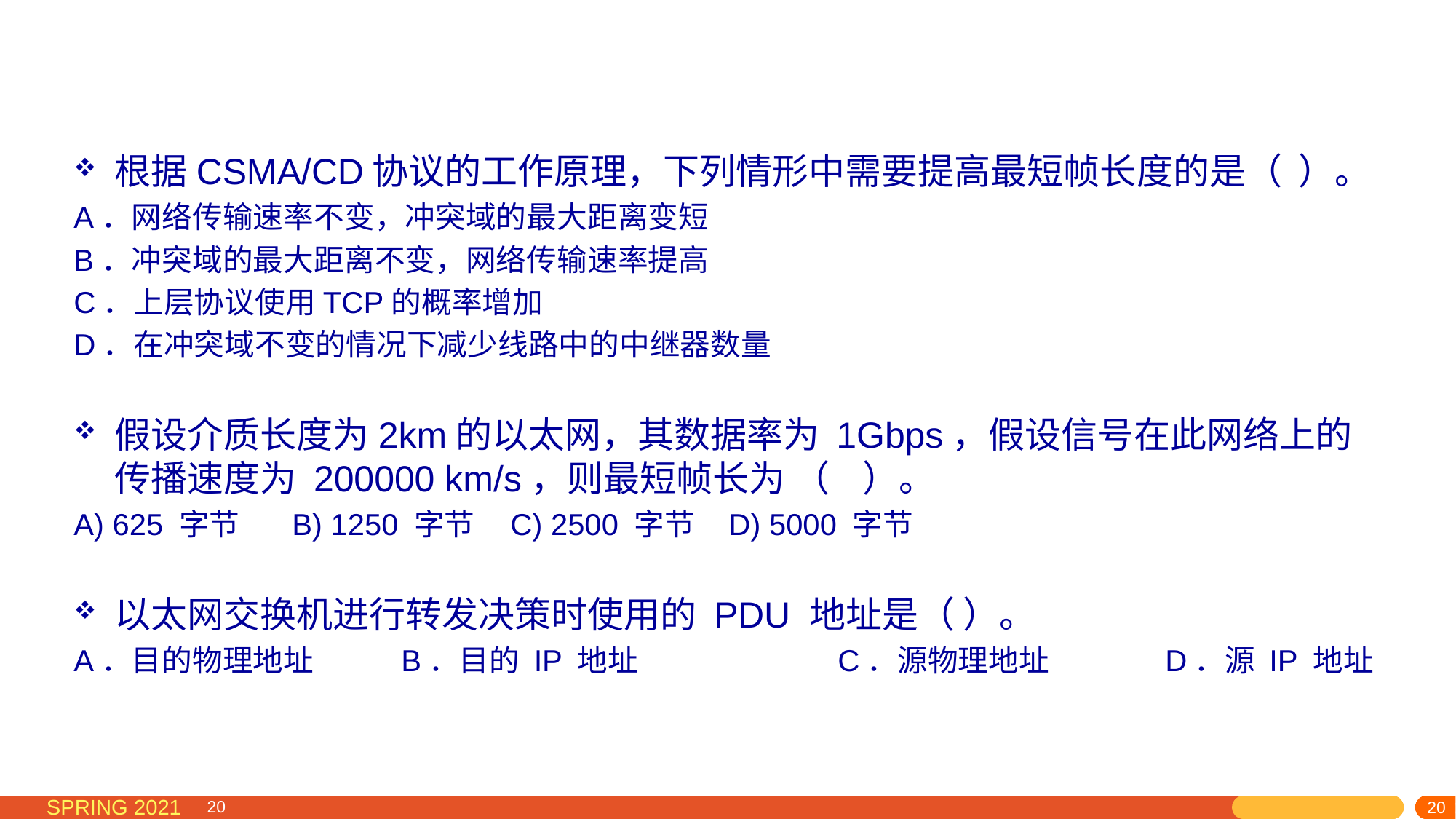

#
根据CSMA/CD协议的工作原理，下列情形中需要提高最短帧长度的是（  ）。
A．网络传输速率不变，冲突域的最大距离变短
B．冲突域的最大距离不变，网络传输速率提高
C．上层协议使用TCP的概率增加
D．在冲突域不变的情况下减少线路中的中继器数量

假设介质长度为2km的以太网，其数据率为 1Gbps，假设信号在此网络上的传播速度为 200000 km/s，则最短帧长为 （    ）。
A) 625 字节	B) 1250 字节	C) 2500 字节	D) 5000 字节

以太网交换机进行转发决策时使用的 PDU 地址是（ ）。
A．目的物理地址	B．目的 IP 地址		C．源物理地址		D．源 IP 地址